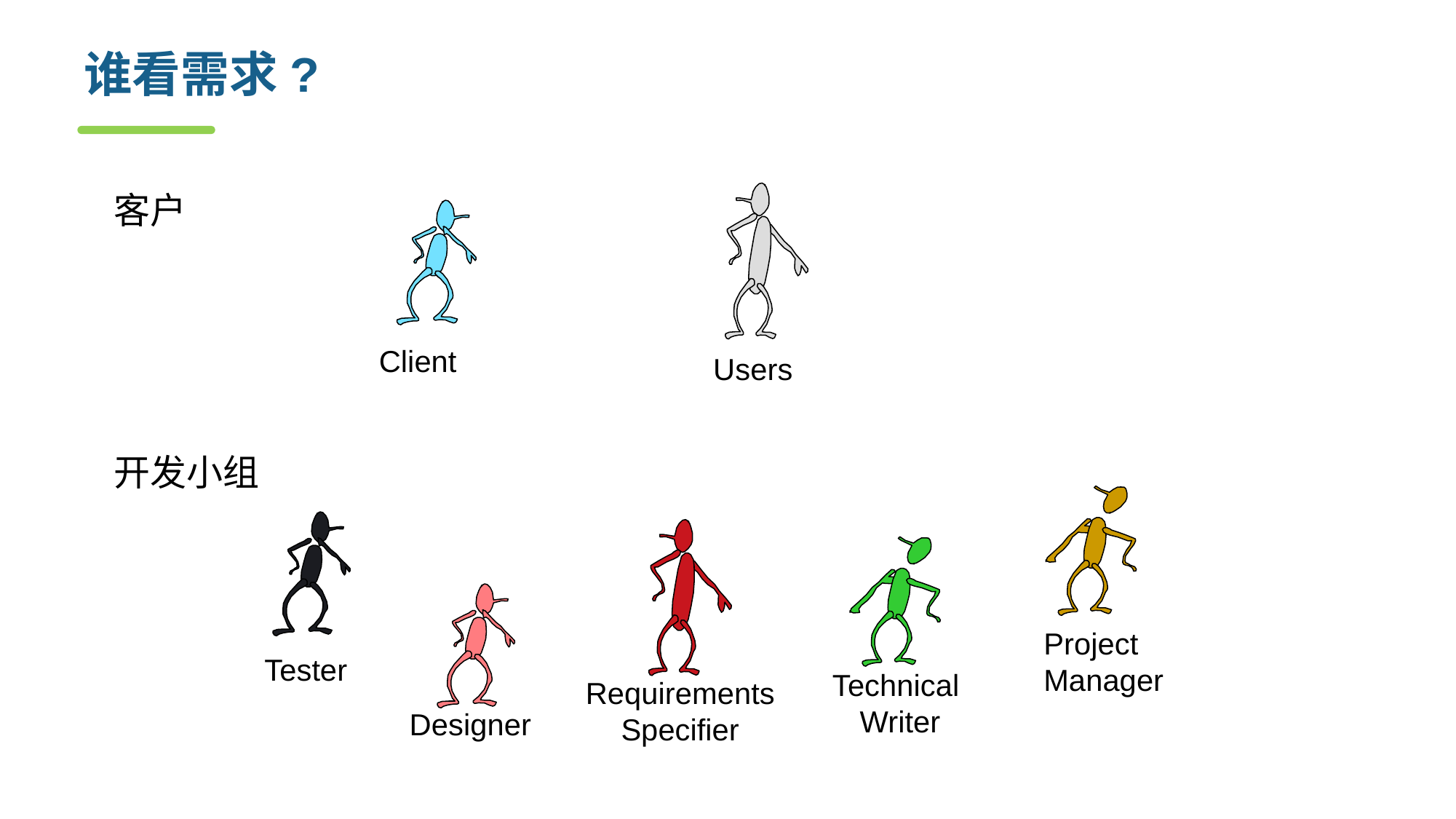

# 谁看需求?

客户

开发小组

Client
Users

Project
Manager

Technical
Writer

Tester
Requirements
Specifier
Designer
20